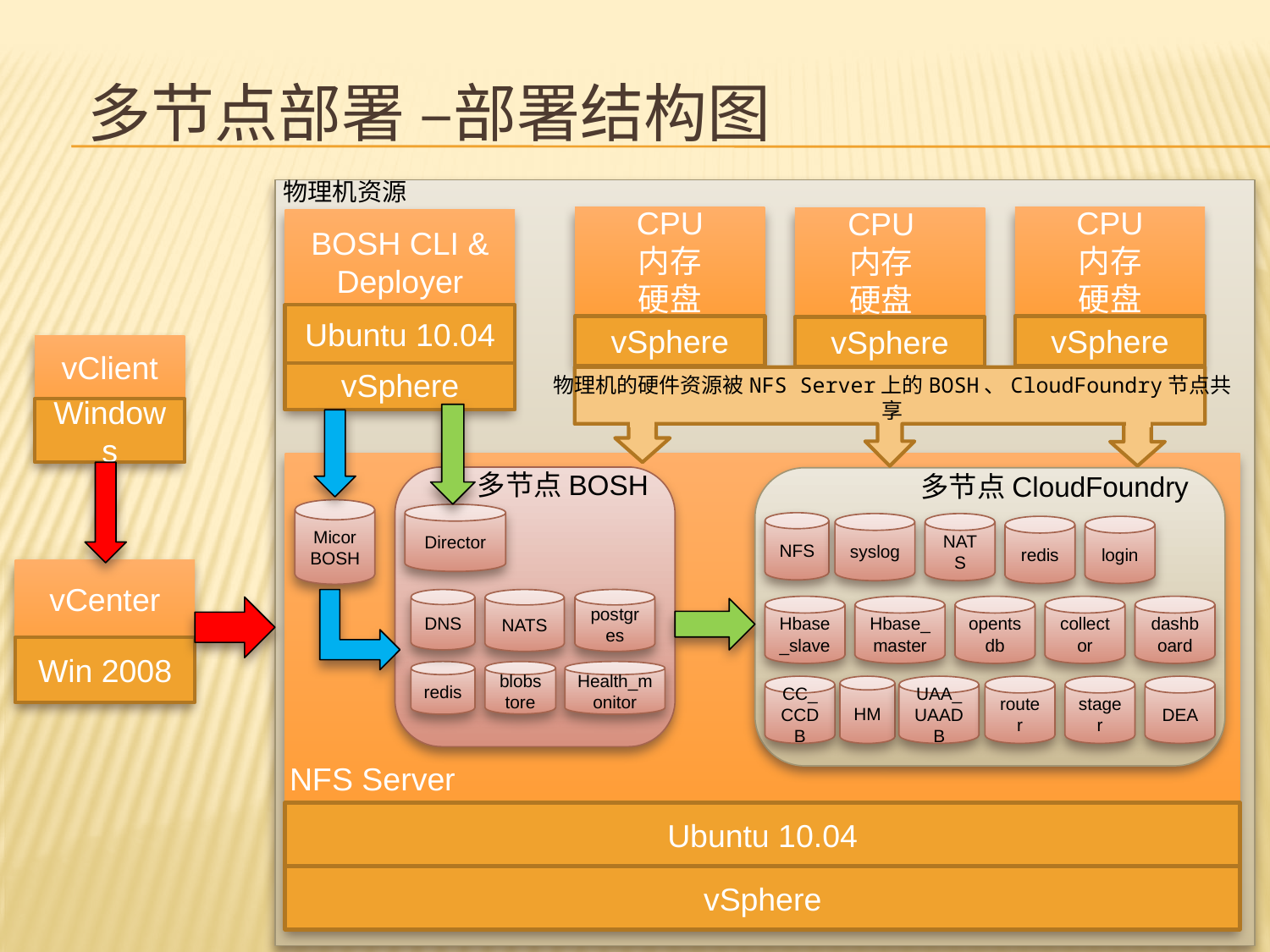

多节点部署 –部署结构图
物理机资源

CPU
内存
硬盘
CPU
内存
硬盘
CPU
内存
硬盘
BOSH CLI & Deployer
Ubuntu 10.04
vSphere
vSphere
vSphere

vClient
vSphere

物理机的硬件资源被NFS Server上的BOSH、CloudFoundry节点共享
Windows

多节点CloudFoundry

多节点BOSH

Micor BOSH
Director
NFS
syslog
NATS
redis
login
vCenter

DNS
NATS
postgres

Hbase_slave
Hbase_master
opentsdb
collector
dashboard

Win 2008
blobstore
redis
Health_monitor
CC_CCDB
HM
UAA_UAADB
router
stager
DEA
NFS Server
Ubuntu 10.04
vSphere